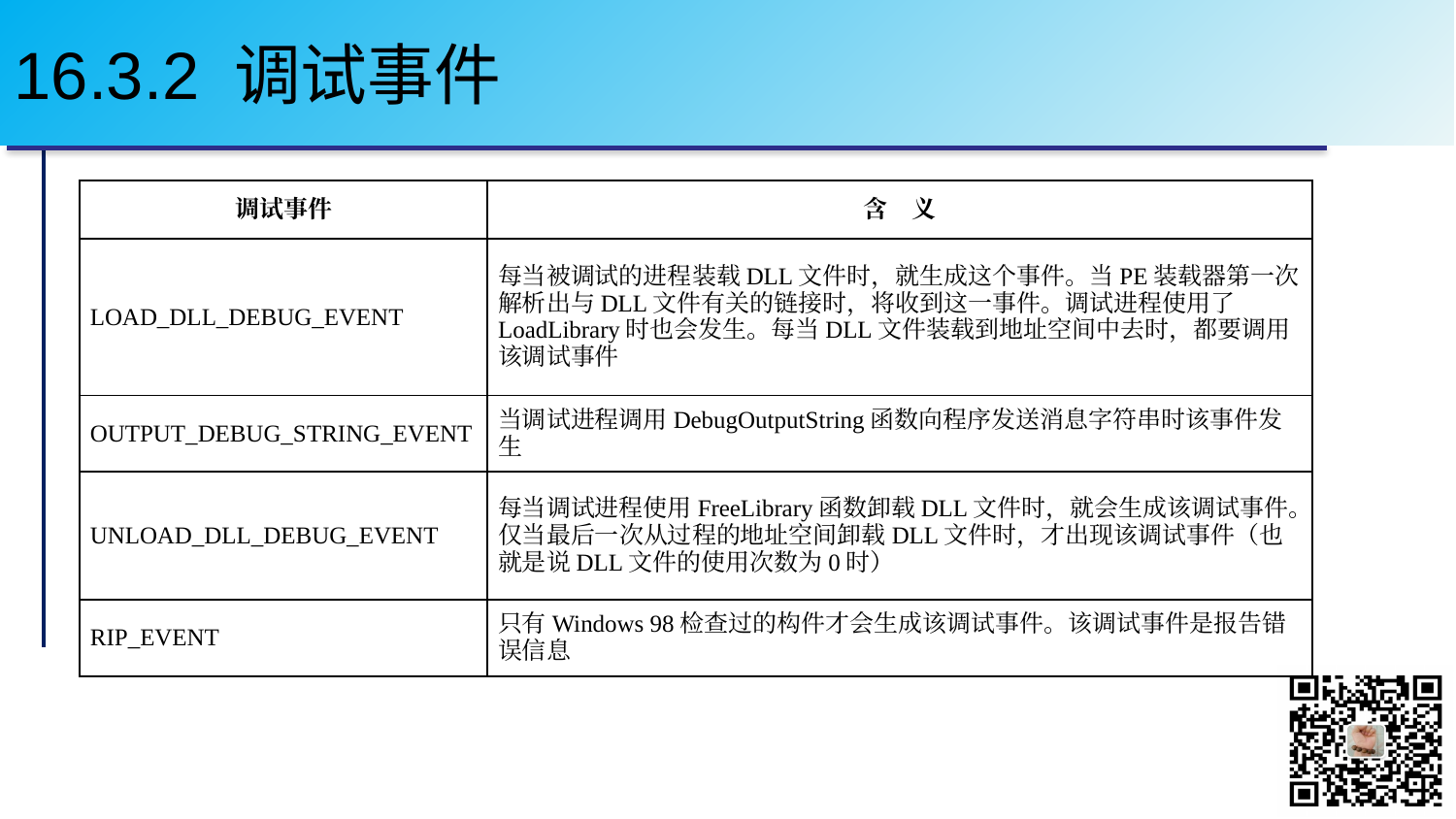

# 16.3.2 调试事件
| 调试事件 | 含    义 |
| --- | --- |
| LOAD\_DLL\_DEBUG\_EVENT | 每当被调试的进程装载DLL文件时，就生成这个事件。当PE装载器第一次解析出与DLL文件有关的链接时，将收到这一事件。调试进程使用了LoadLibrary时也会发生。每当DLL文件装载到地址空间中去时，都要调用该调试事件 |
| OUTPUT\_DEBUG\_STRING\_EVENT | 当调试进程调用DebugOutputString函数向程序发送消息字符串时该事件发生 |
| UNLOAD\_DLL\_DEBUG\_EVENT | 每当调试进程使用FreeLibrary函数卸载DLL文件时，就会生成该调试事件。仅当最后一次从过程的地址空间卸载DLL文件时，才出现该调试事件（也就是说DLL文件的使用次数为0时） |
| RIP\_EVENT | 只有Windows 98检查过的构件才会生成该调试事件。该调试事件是报告错误信息 |